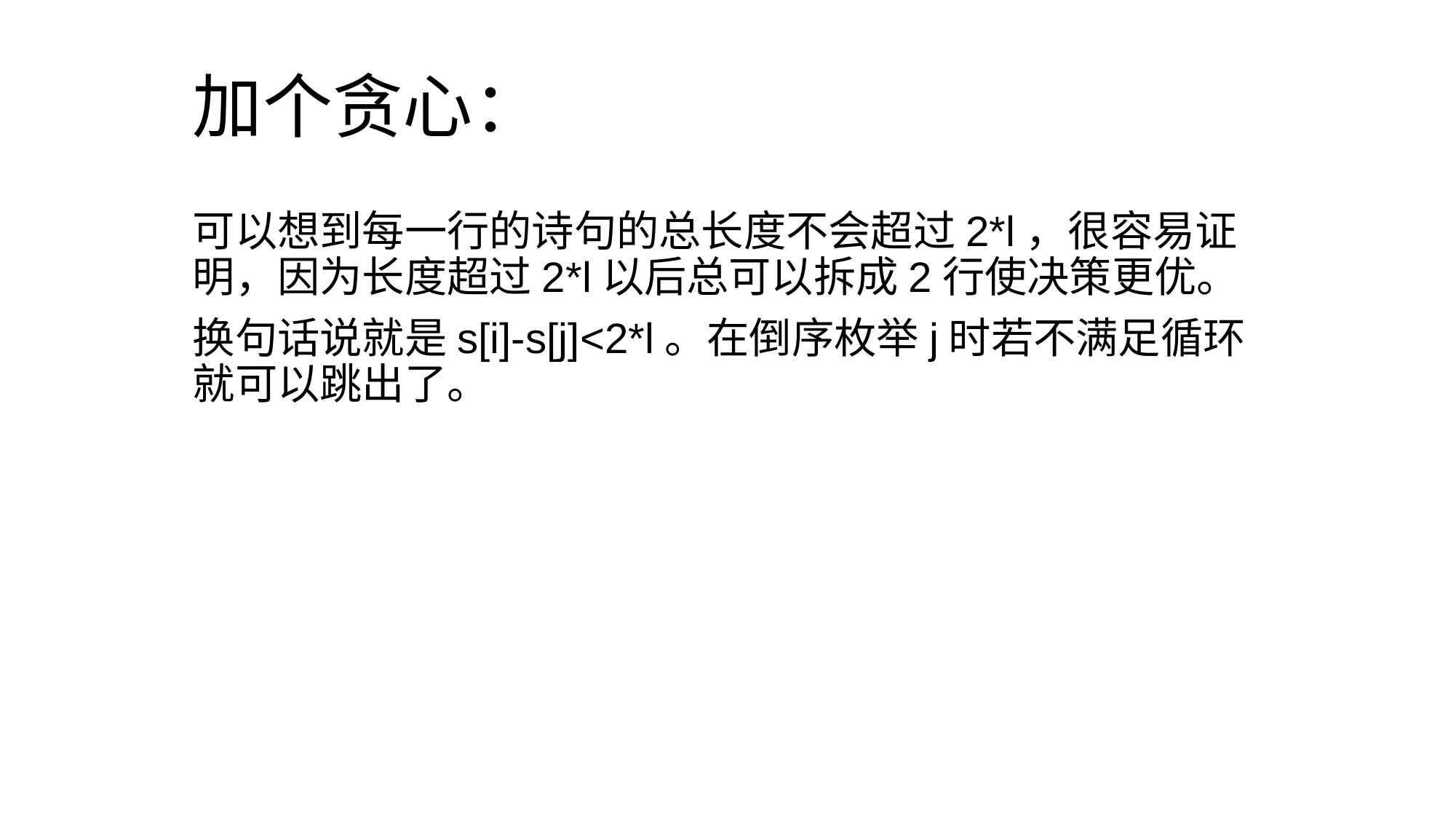

# 加个贪心：
可以想到每一行的诗句的总长度不会超过2*l，很容易证明，因为长度超过2*l以后总可以拆成2行使决策更优。
换句话说就是s[i]-s[j]<2*l。在倒序枚举j时若不满足循环就可以跳出了。